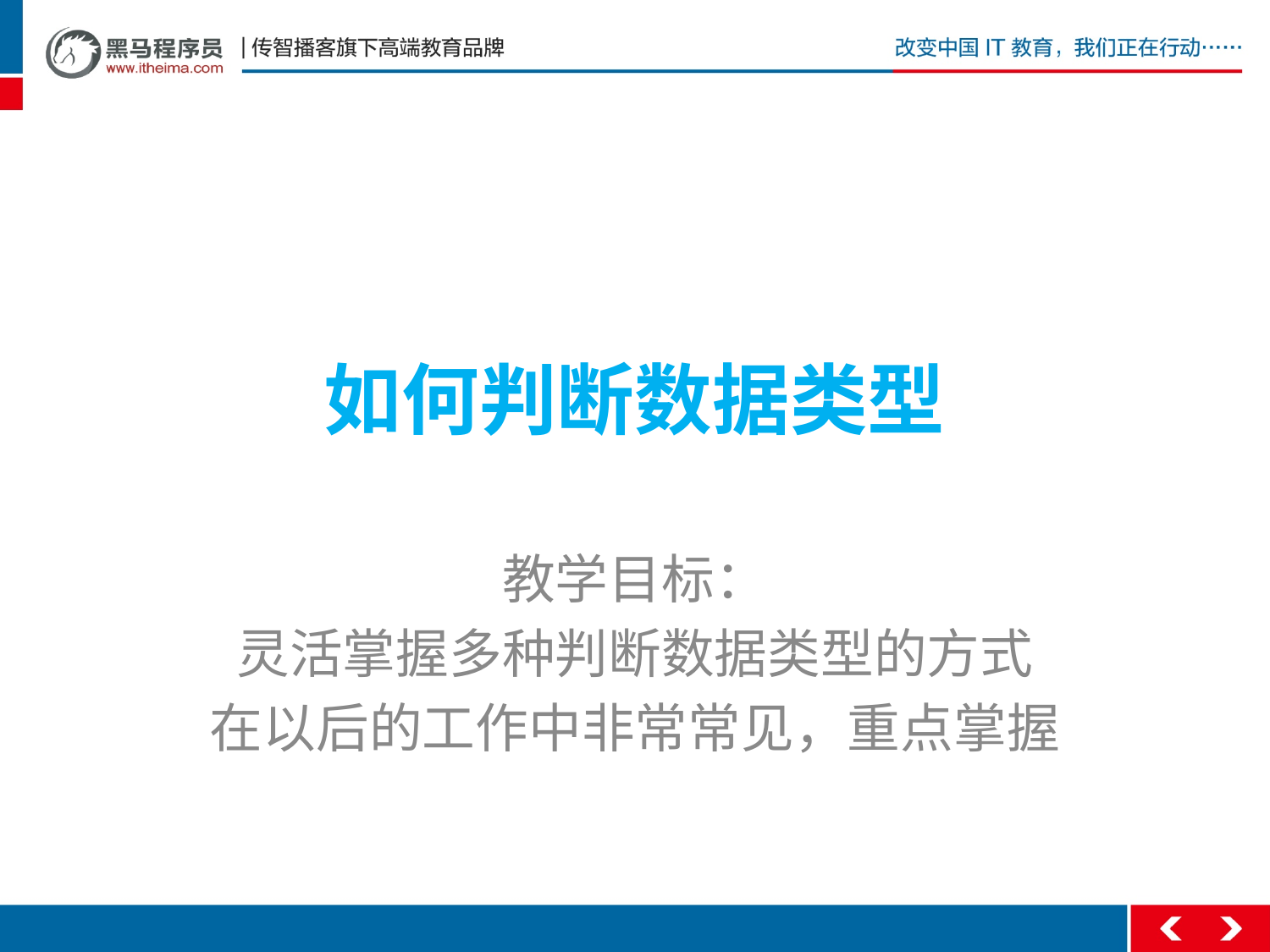

# 如何判断数据类型
教学目标：
灵活掌握多种判断数据类型的方式
在以后的工作中非常常见，重点掌握